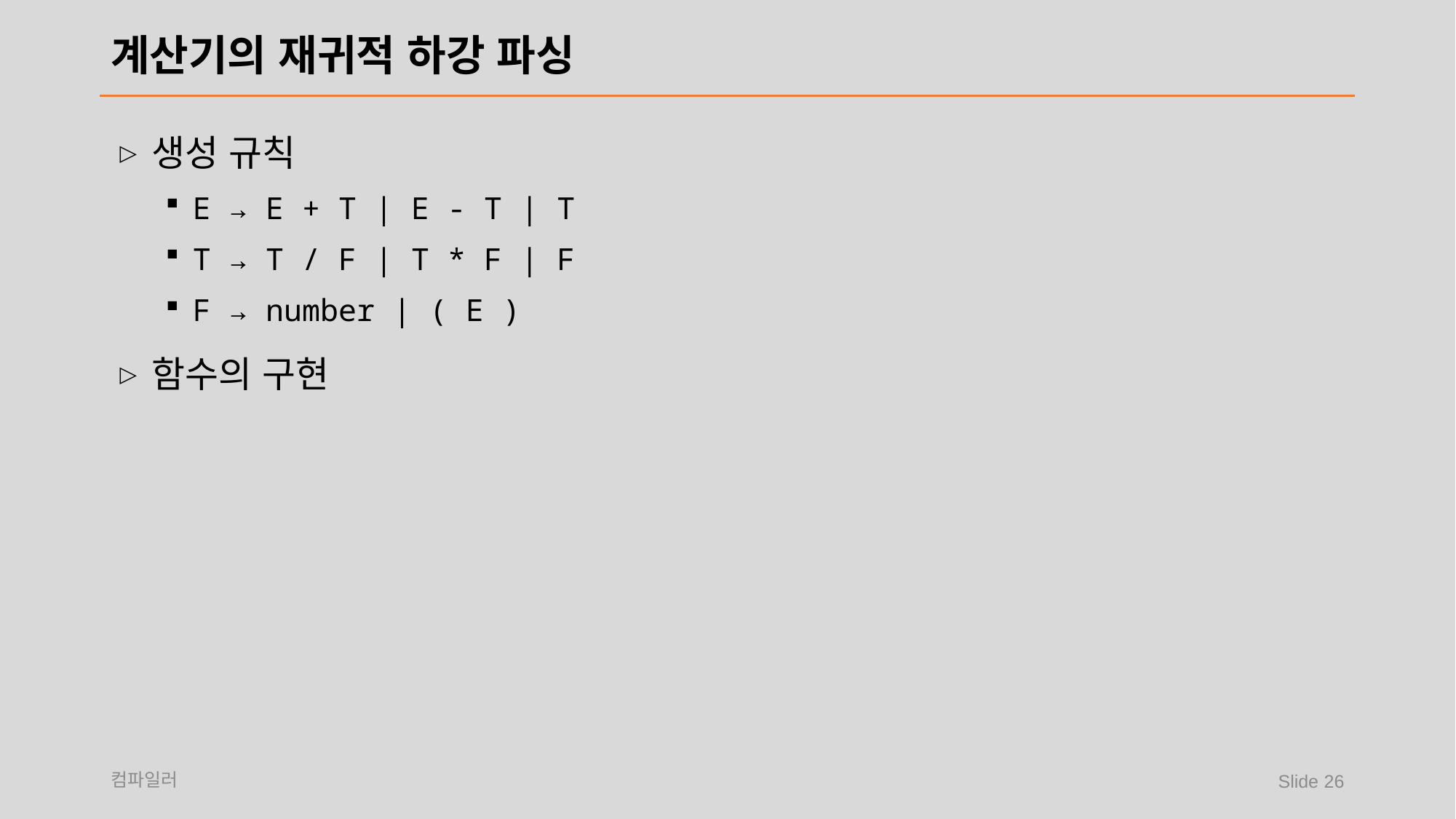

# 계산기의 재귀적 하강 파싱
생성 규칙
E → E + T | E - T | T
T → T / F | T * F | F
F → number | ( E )
함수의 구현

컴파일러
Slide 26